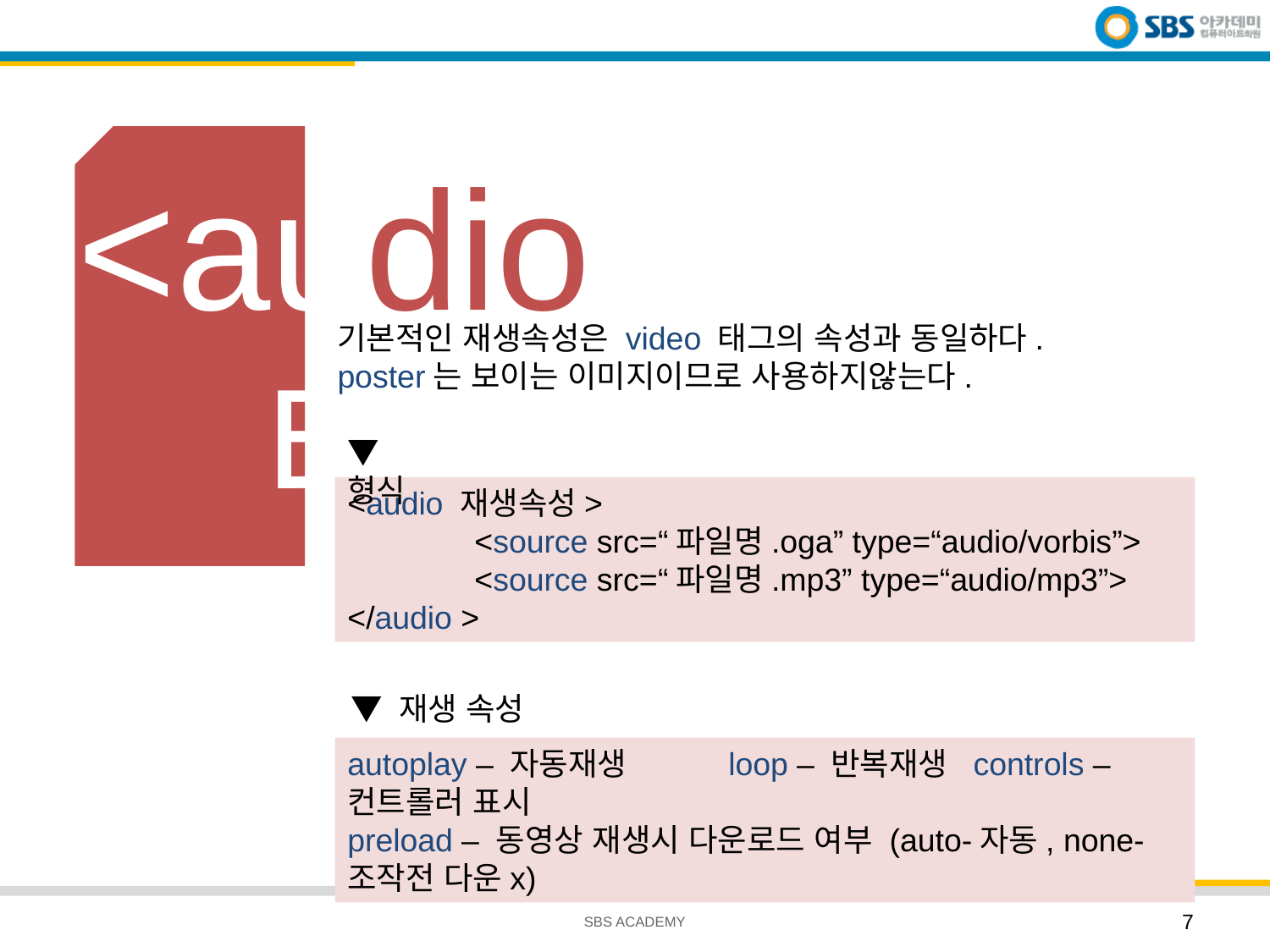

# <audio> 태그
기본적인 재생속성은 video 태그의 속성과 동일하다.
poster는 보이는 이미지이므로 사용하지않는다.
▼ 형식
<audio 재생속성>
	<source src=“파일명.oga” type=“audio/vorbis”>
	<source src=“파일명.mp3” type=“audio/mp3”>
</audio >
▼ 재생 속성
autoplay – 자동재생	loop – 반복재생  controls – 컨트롤러 표시
preload – 동영상 재생시 다운로드 여부 (auto-자동, none-조작전 다운x)
SBS ACADEMY
7